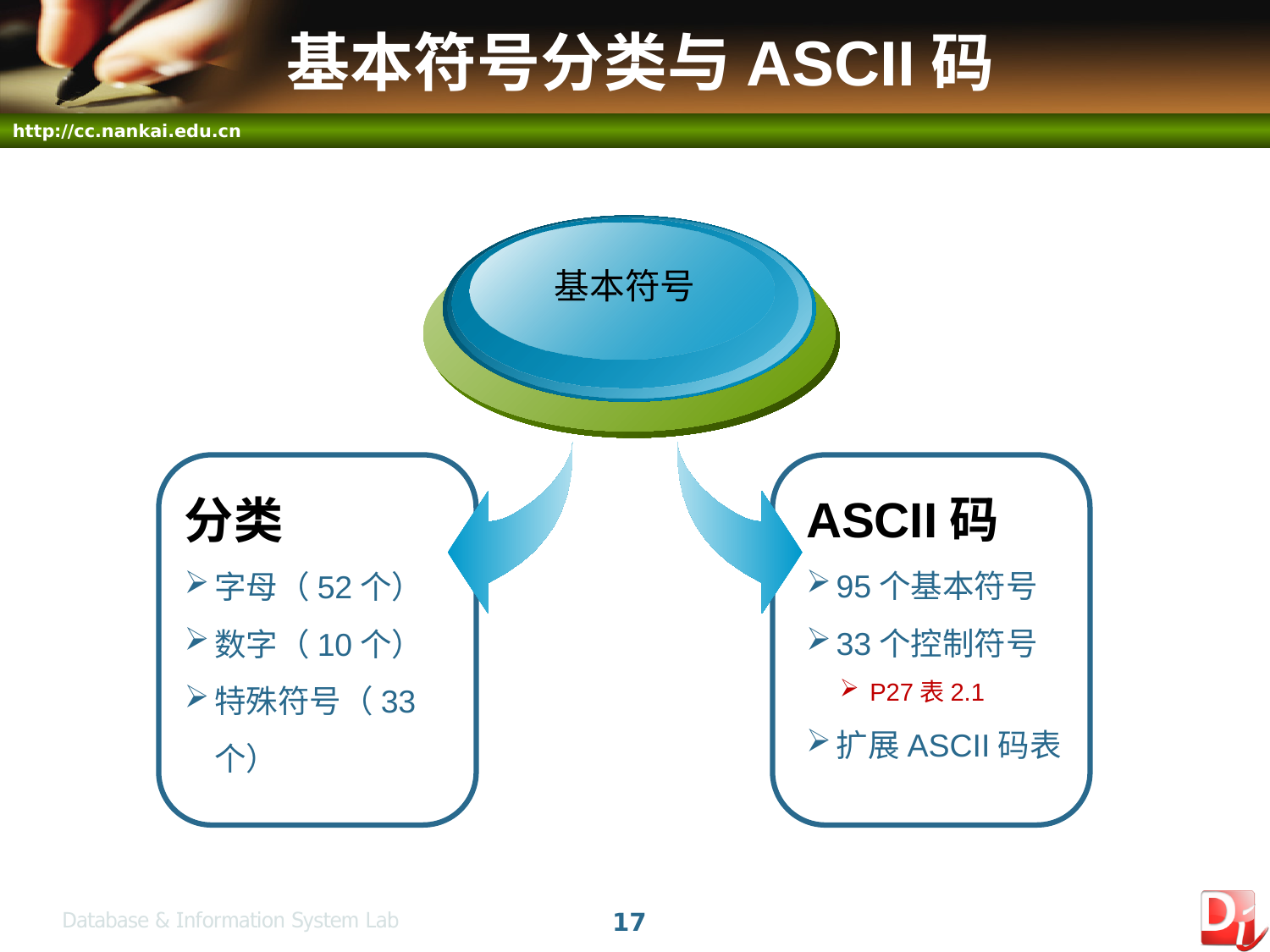

# 基本符号分类与ASCII码

基本符号

ASCII码
95个基本符号
33个控制符号
P27表2.1
扩展ASCII码表
分类
字母（52个）
数字（10个）
特殊符号（33个）
17
Database & Information System Lab